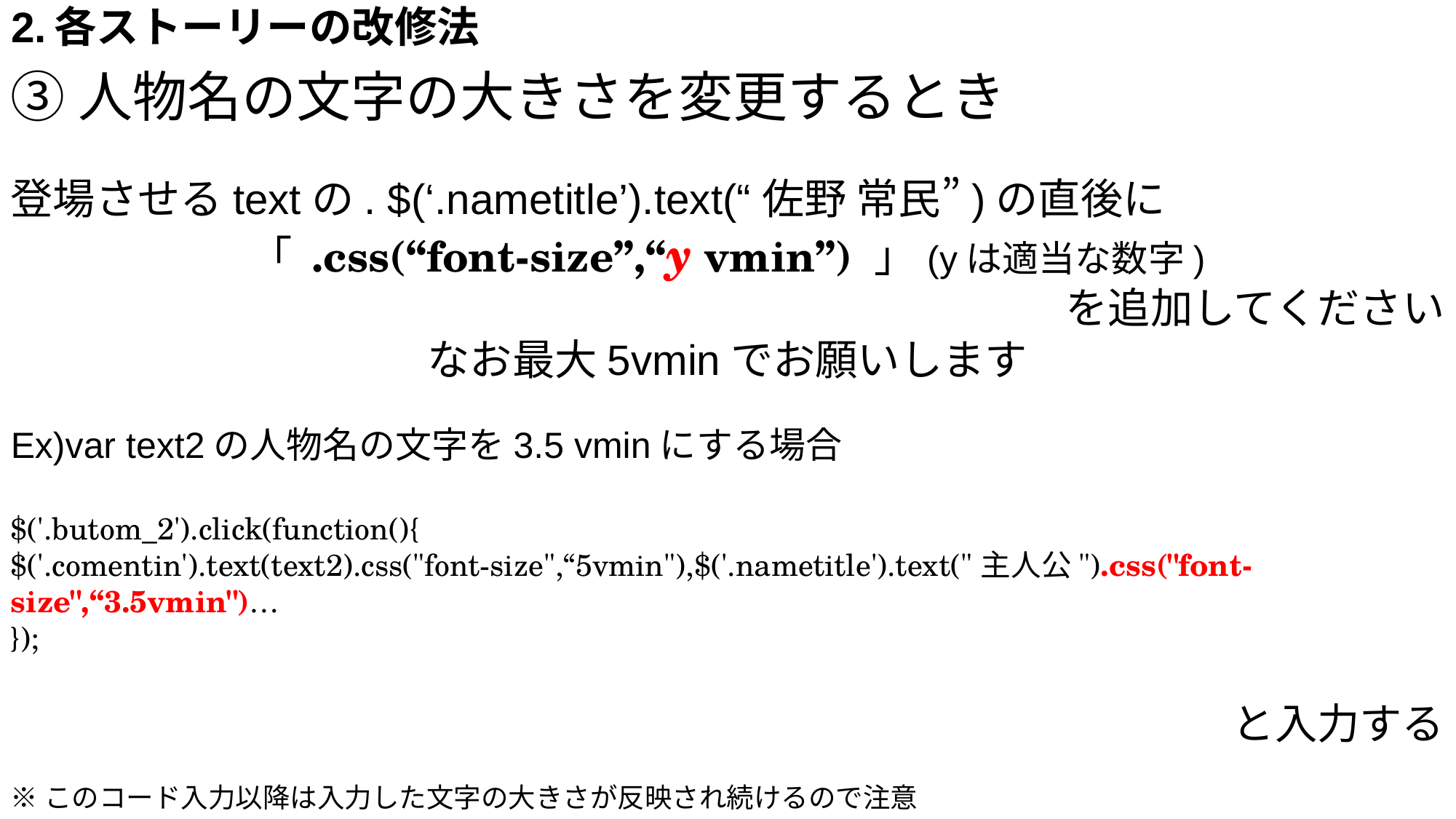

# 2.各ストーリーの改修法
③人物名の文字の大きさを変更するとき
登場させるtextの. $(‘.nametitle’).text(“佐野 常民”)の直後に
「 .css(“font-size”,“y vmin”) 」(yは適当な数字)
を追加してください
なお最大5vminでお願いします
Ex)var text2の人物名の文字を3.5 vminにする場合
$('.butom_2').click(function(){
$('.comentin').text(text2).css("font-size",“5vmin"),$('.nametitle').text("主人公").css("font-size",“3.5vmin")…
});
と入力する
※このコード入力以降は入力した文字の大きさが反映され続けるので注意